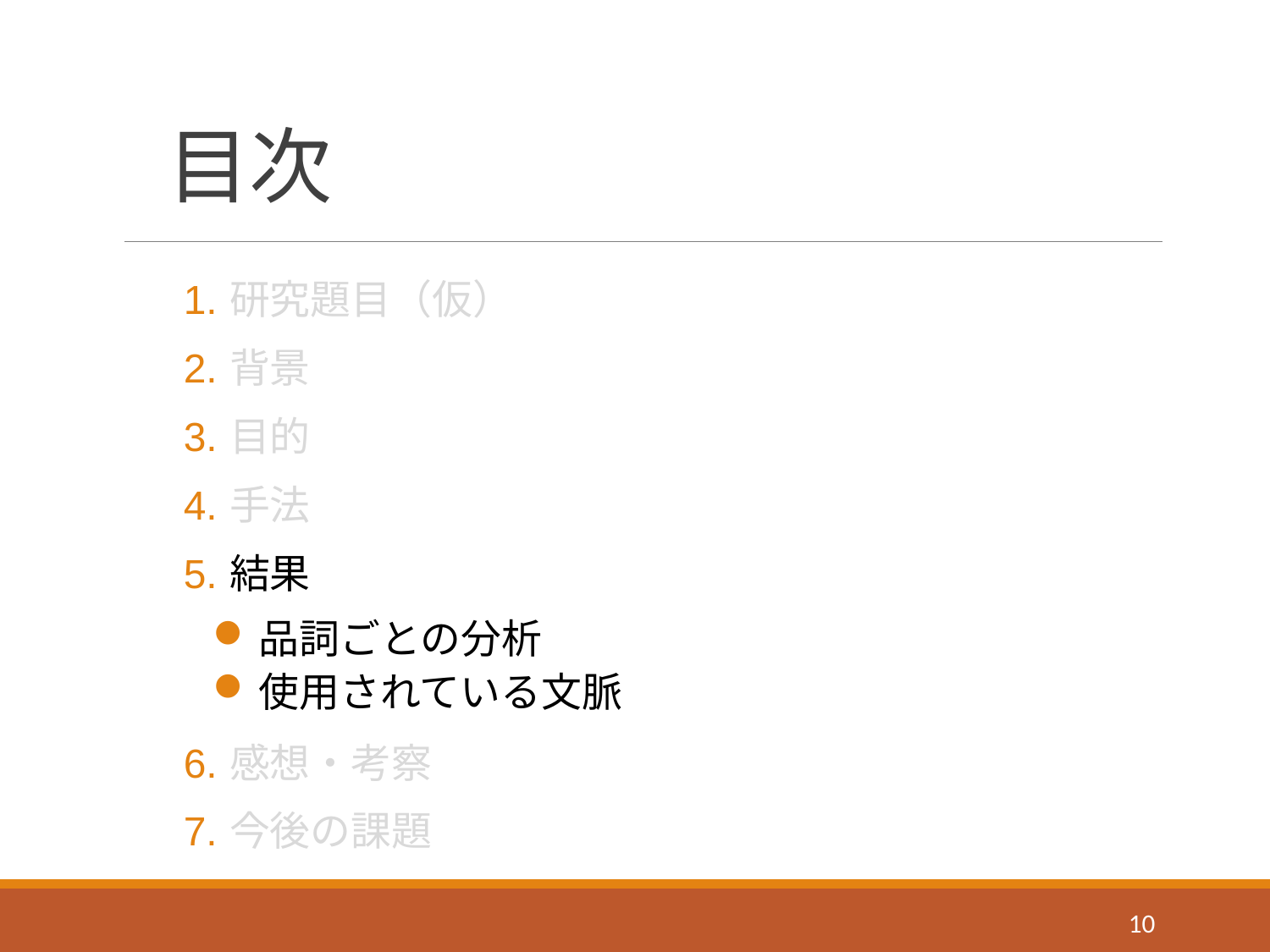

# 目次
研究題目（仮）
背景
目的
手法
結果
品詞ごとの分析
使用されている文脈
感想・考察
今後の課題

10